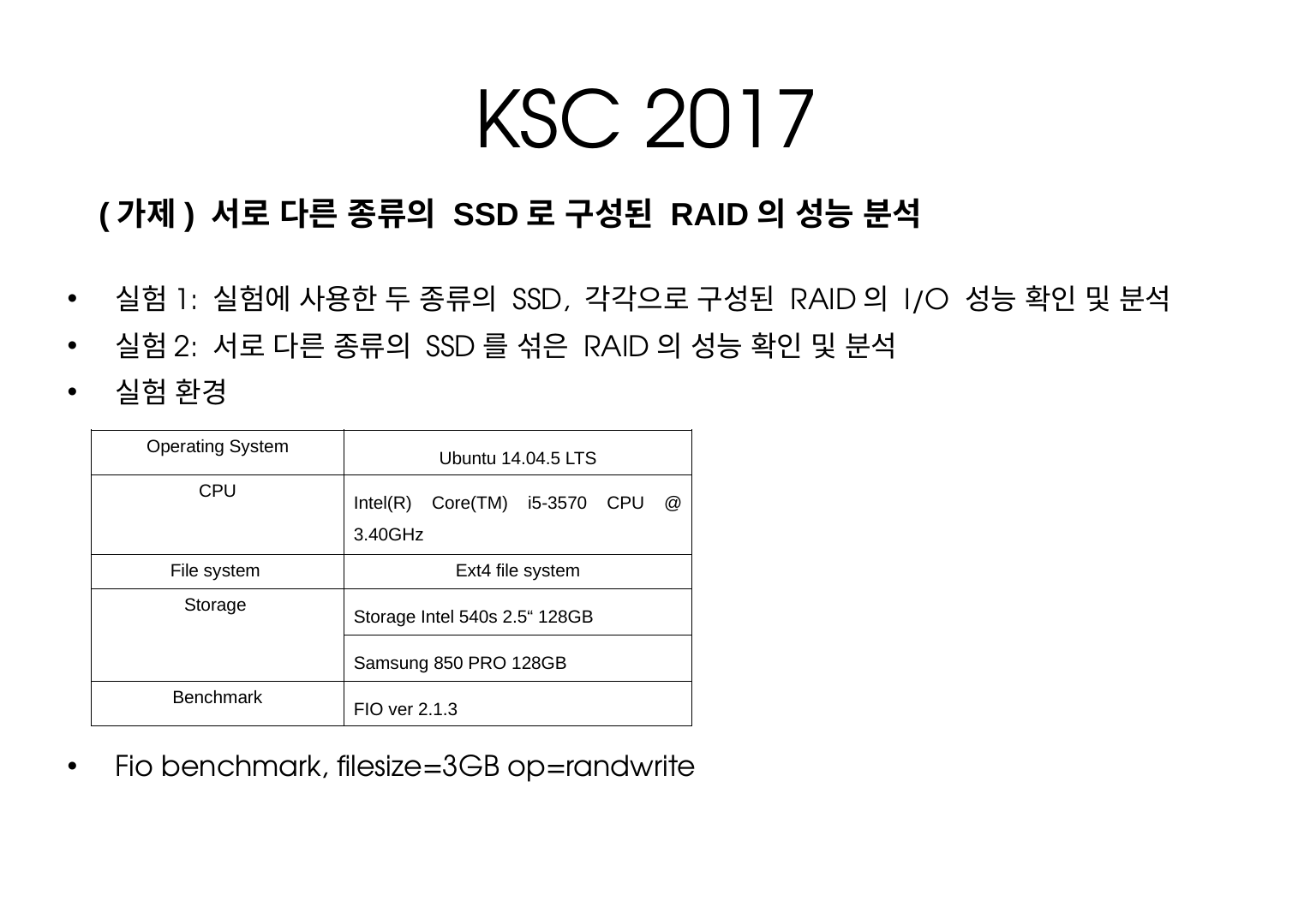

# KSC 2017

(가제) 서로 다른 종류의 SSD로 구성된 RAID의 성능 분석

실험1: 실험에 사용한 두 종류의 SSD, 각각으로 구성된 RAID의 I/O 성능 확인 및 분석
실험2: 서로 다른 종류의 SSD를 섞은 RAID의 성능 확인 및 분석
실험 환경

Fio benchmark, filesize=3GB op=randwrite

| Operating System | Ubuntu 14.04.5 LTS |
| --- | --- |
| CPU | Intel(R) Core(TM) i5-3570 CPU @ 3.40GHz |
| File system | Ext4 file system |
| Storage | Storage Intel 540s 2.5“ 128GB |
|  | Samsung 850 PRO 128GB |
| Benchmark | FIO ver 2.1.3 |